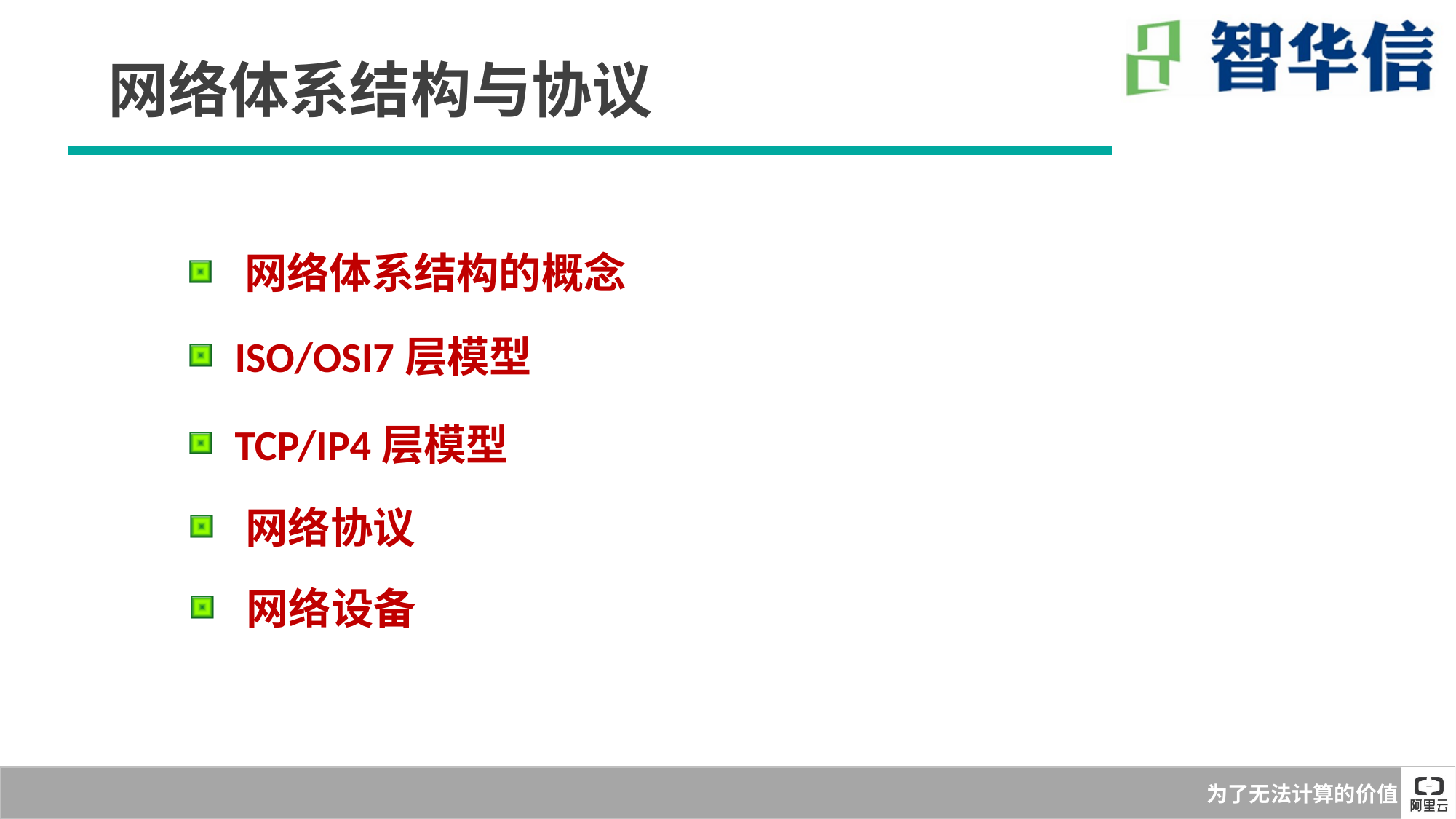

网络体系结构与协议
  网络体系结构的概念
  ISO/OSI7层模型
  TCP/IP4层模型
  网络协议
  网络设备